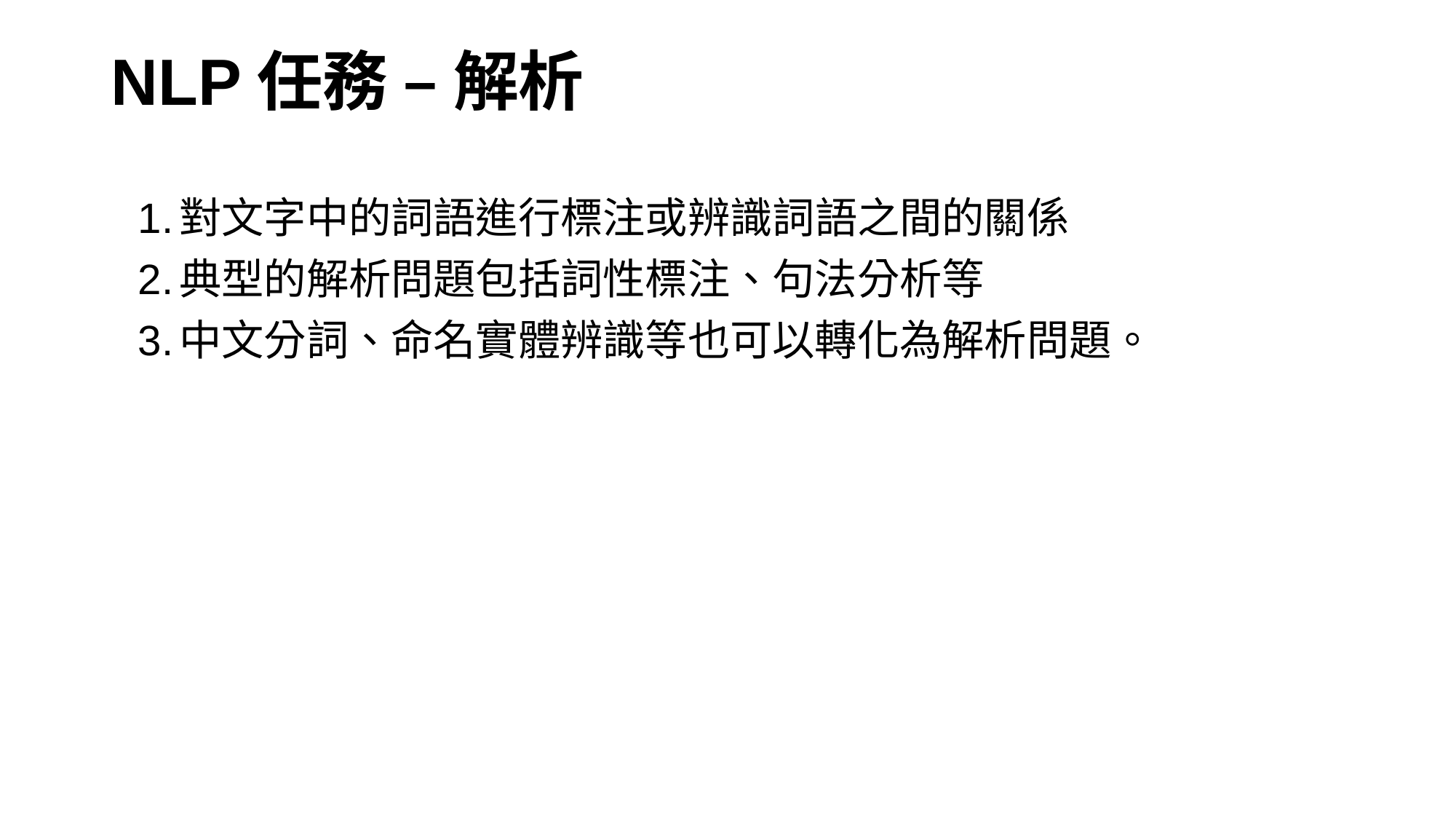

# NLP任務 – 解析
對文字中的詞語進行標注或辨識詞語之間的關係
典型的解析問題包括詞性標注、句法分析等
中文分詞、命名實體辨識等也可以轉化為解析問題。